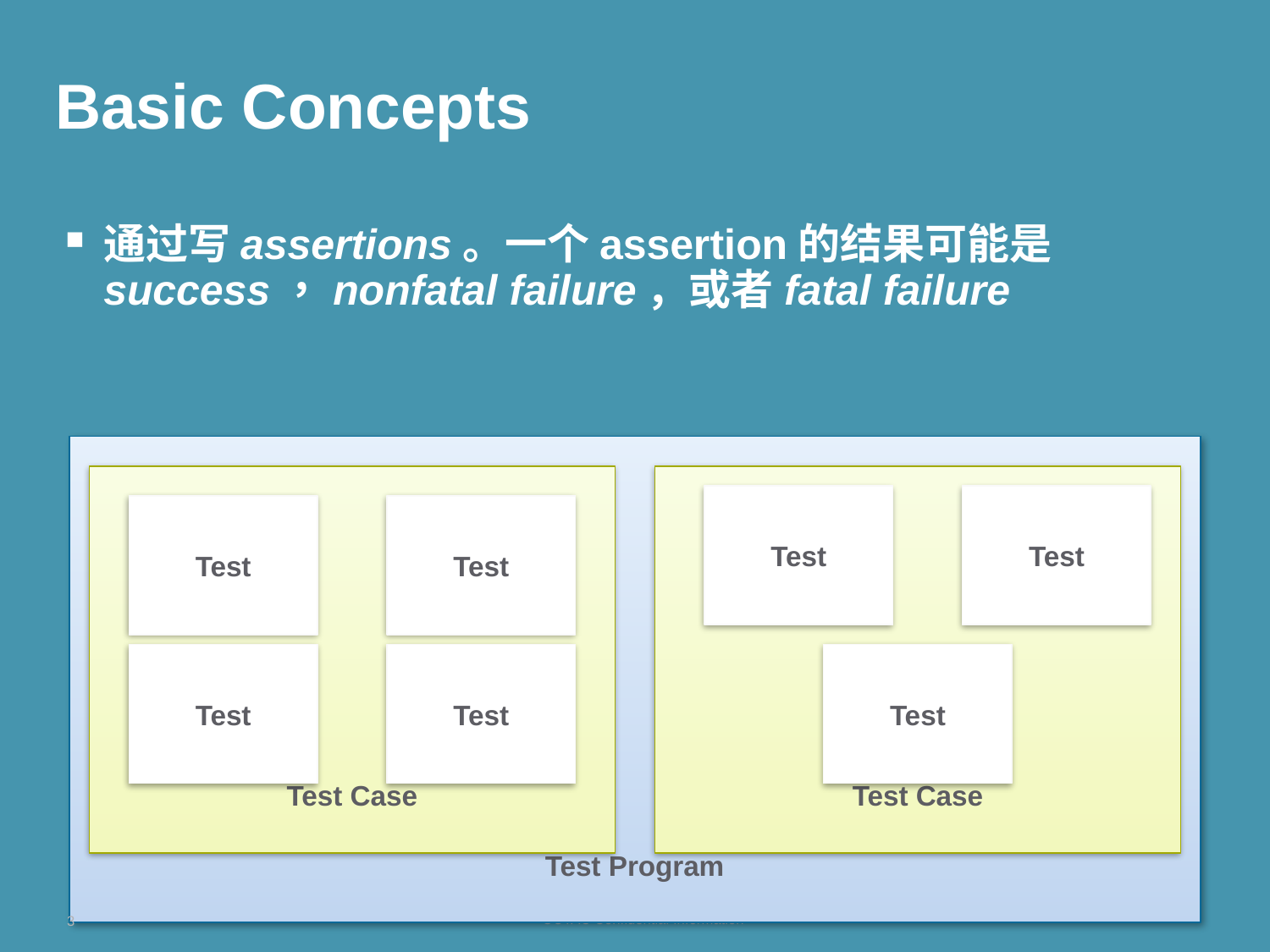

# Basic Concepts
通过写assertions。一个assertion的结果可能是success，nonfatal failure，或者fatal failure

Test Program

Test Case

Test Case
Test
Test
Test
Test
Test
Test
Test
3